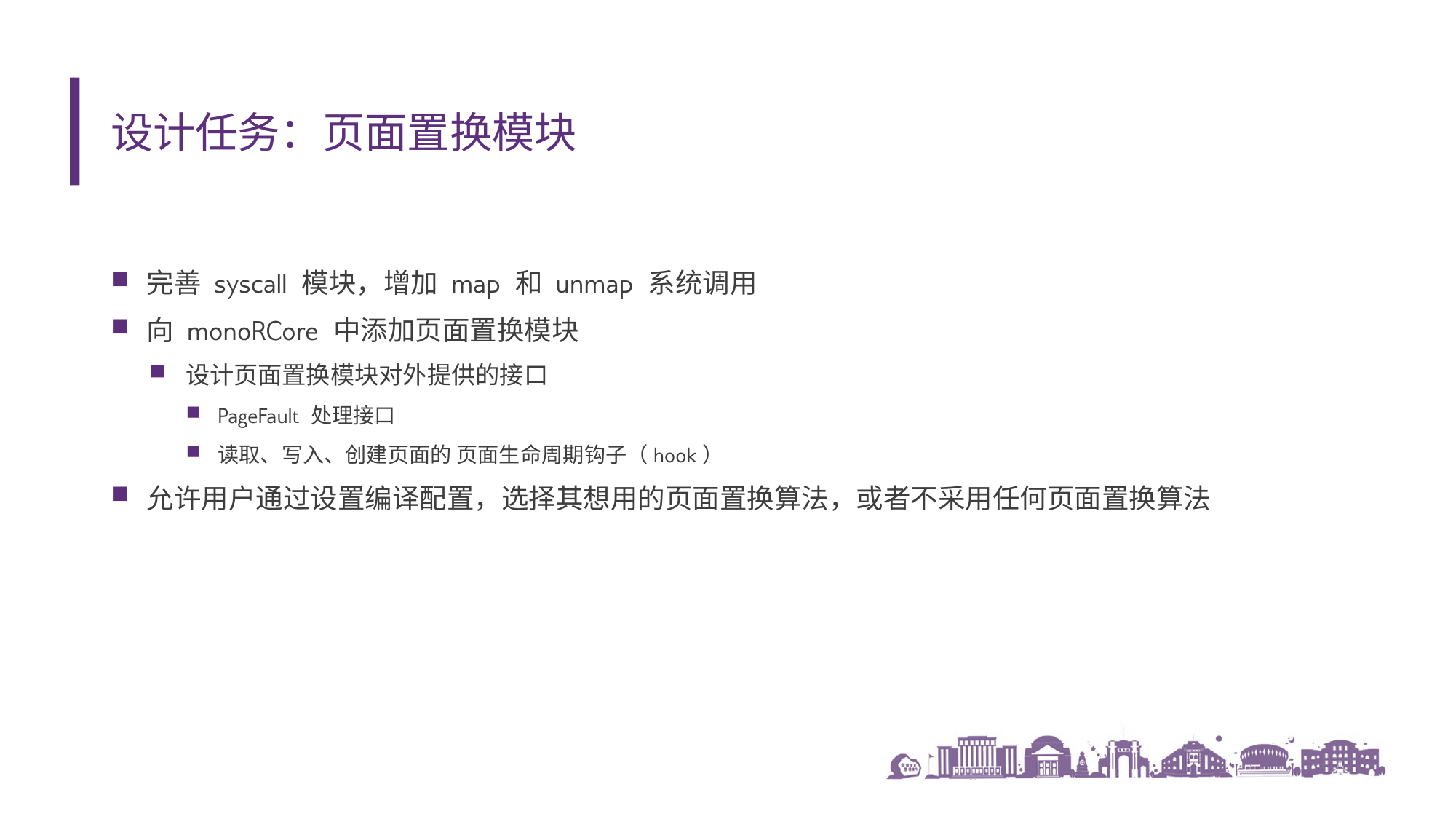

# 设计任务：页面置换模块
完善 syscall 模块，增加 map 和 unmap 系统调用
向 monoRCore 中添加页面置换模块
设计页面置换模块对外提供的接口
PageFault 处理接口
读取、写入、创建页面的 页面生命周期钩子（hook）
允许用户通过设置编译配置，选择其想用的页面置换算法，或者不采用任何页面置换算法